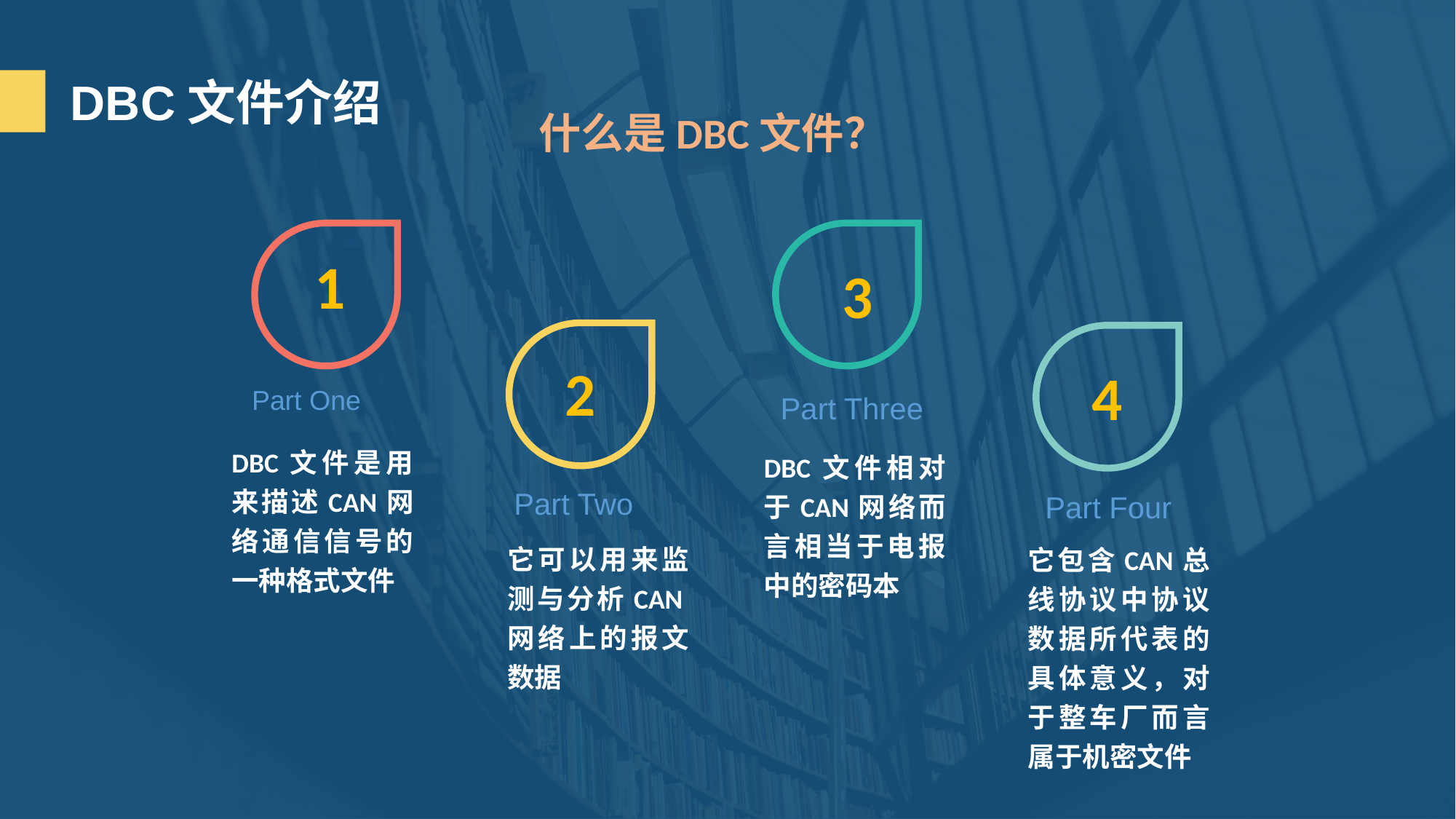

DBC文件介绍
什么是DBC文件？

1
3

2
4
Part One
Part Three
DBC文件是用来描述CAN网络通信信号的一种格式文件
DBC文件相对于CAN网络而言相当于电报中的密码本
Part Two
Part Four
它可以用来监测与分析CAN网络上的报文数据
它包含CAN总线协议中协议数据所代表的具体意义，对于整车厂而言属于机密文件